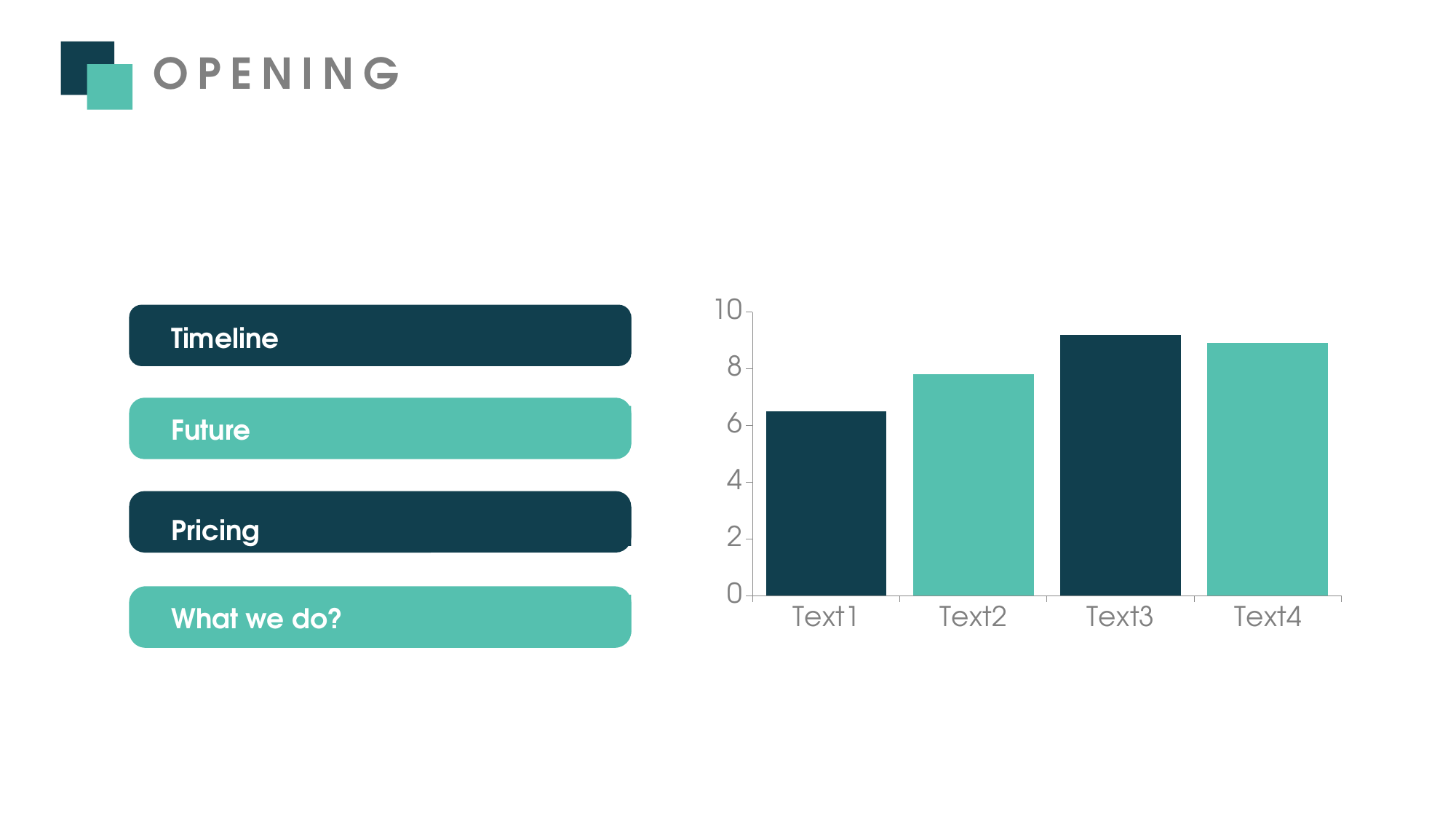

OPENING

### Chart

| Category | 销量 |
|---|---|
| Text1 | 6.5 |
| Text2 | 7.8 |
| Text3 | 9.200000000000001 |
| Text4 | 8.9 |
Timeline

Future

Pricing

What we do?